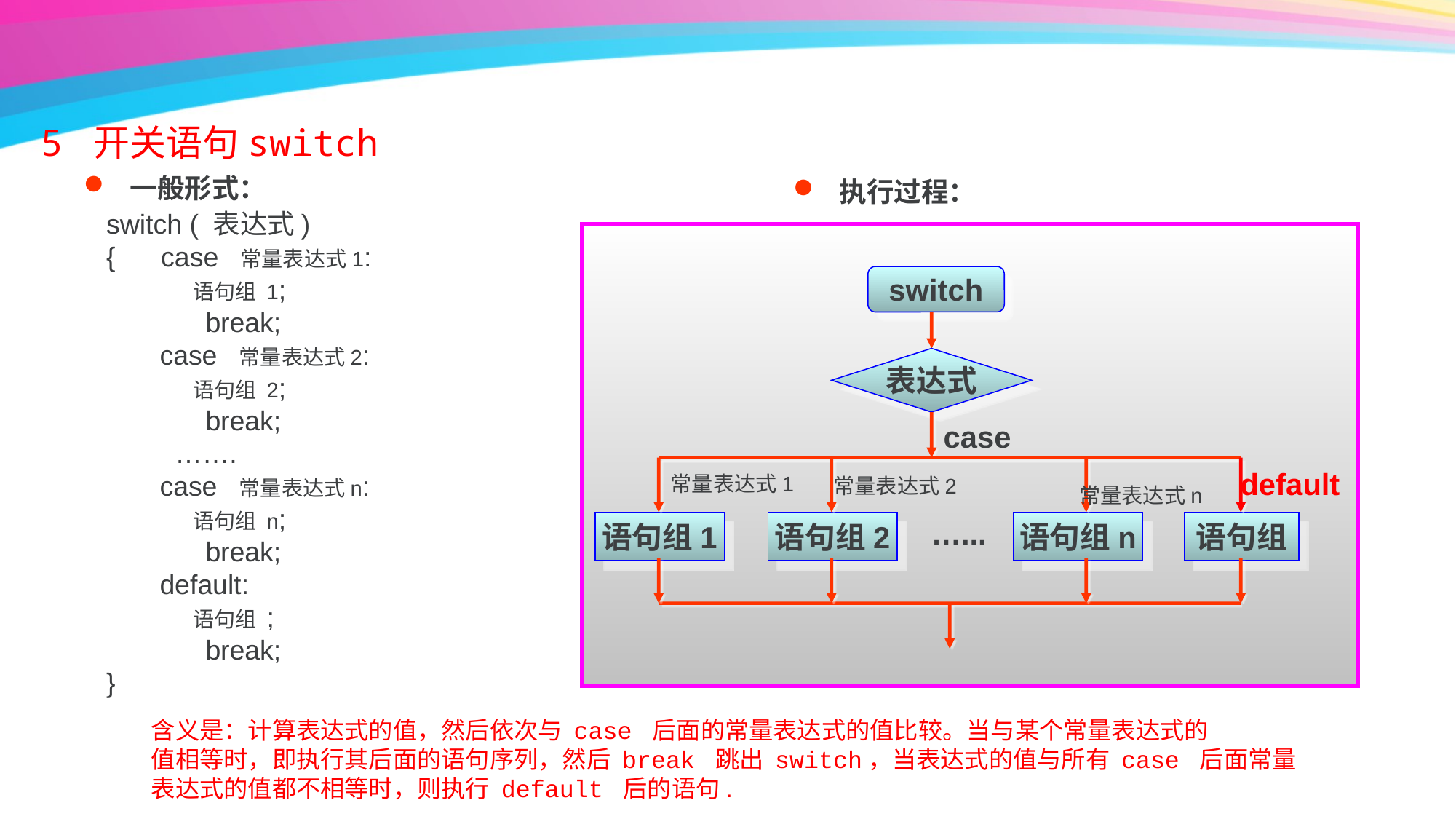

5 开关语句switch
  一般形式：
  执行过程：
switch ( 表达式)
{      case  常量表达式1:
             语句组 1;
             break;
       case  常量表达式2:
             语句组 2;
             break;
         …….
       case  常量表达式n:
             语句组 n;
             break;
       default:
             语句组 ;
             break;
}

switch

表达式

case

default
常量表达式1
…...
语句组1
语句组2
语句组n
语句组

常量表达式n
常量表达式2
含义是：计算表达式的值，然后依次与 case 后面的常量表达式的值比较。当与某个常量表达式的
值相等时，即执行其后面的语句序列，然后 break 跳出 switch，当表达式的值与所有 case 后面常量表达式的值都不相等时，则执行 default 后的语句.